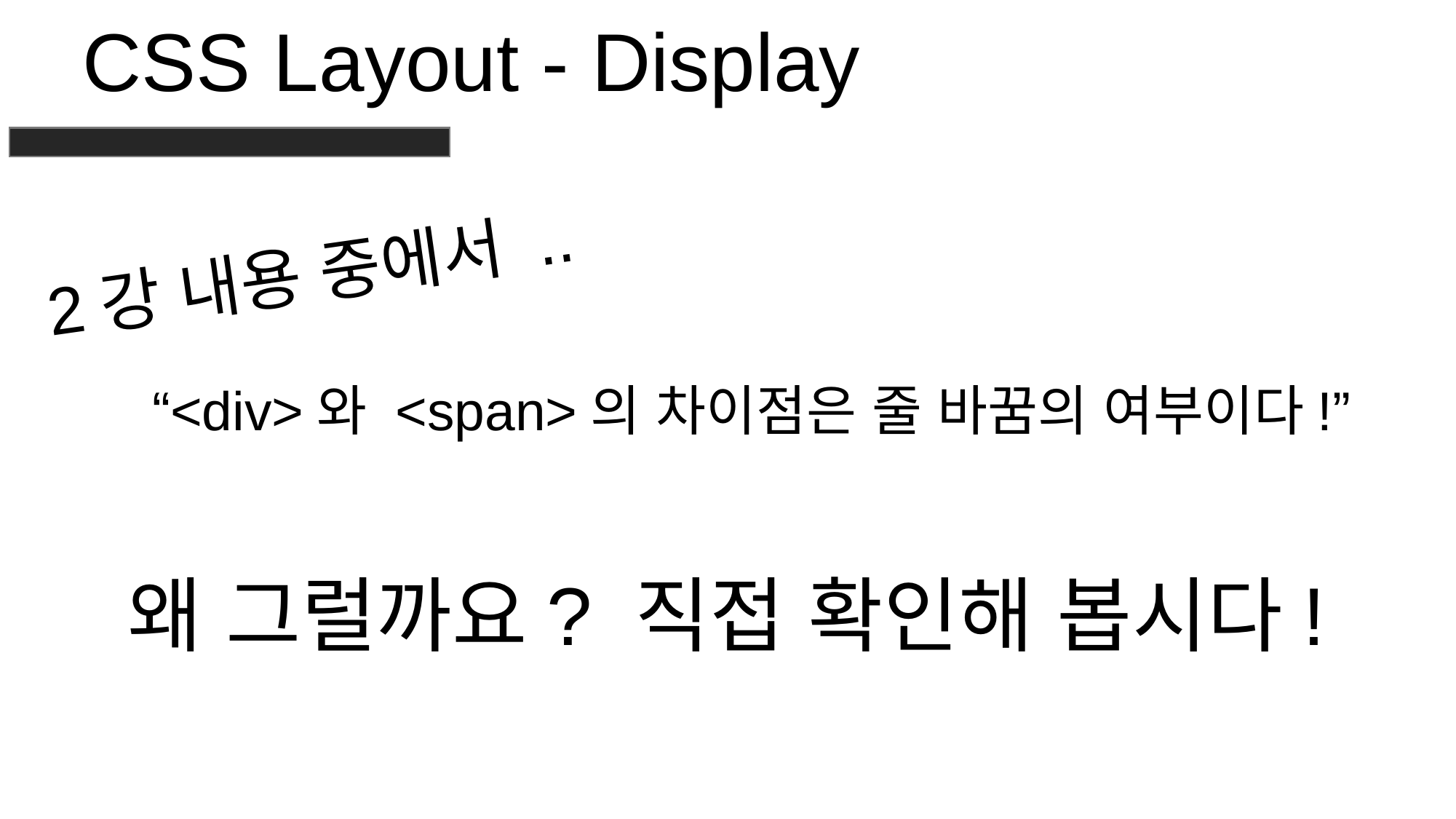

CSS Layout - Display

2강 내용 중에서 ..
“<div>와 <span>의 차이점은 줄 바꿈의 여부이다!”
왜 그럴까요? 직접 확인해 봅시다!